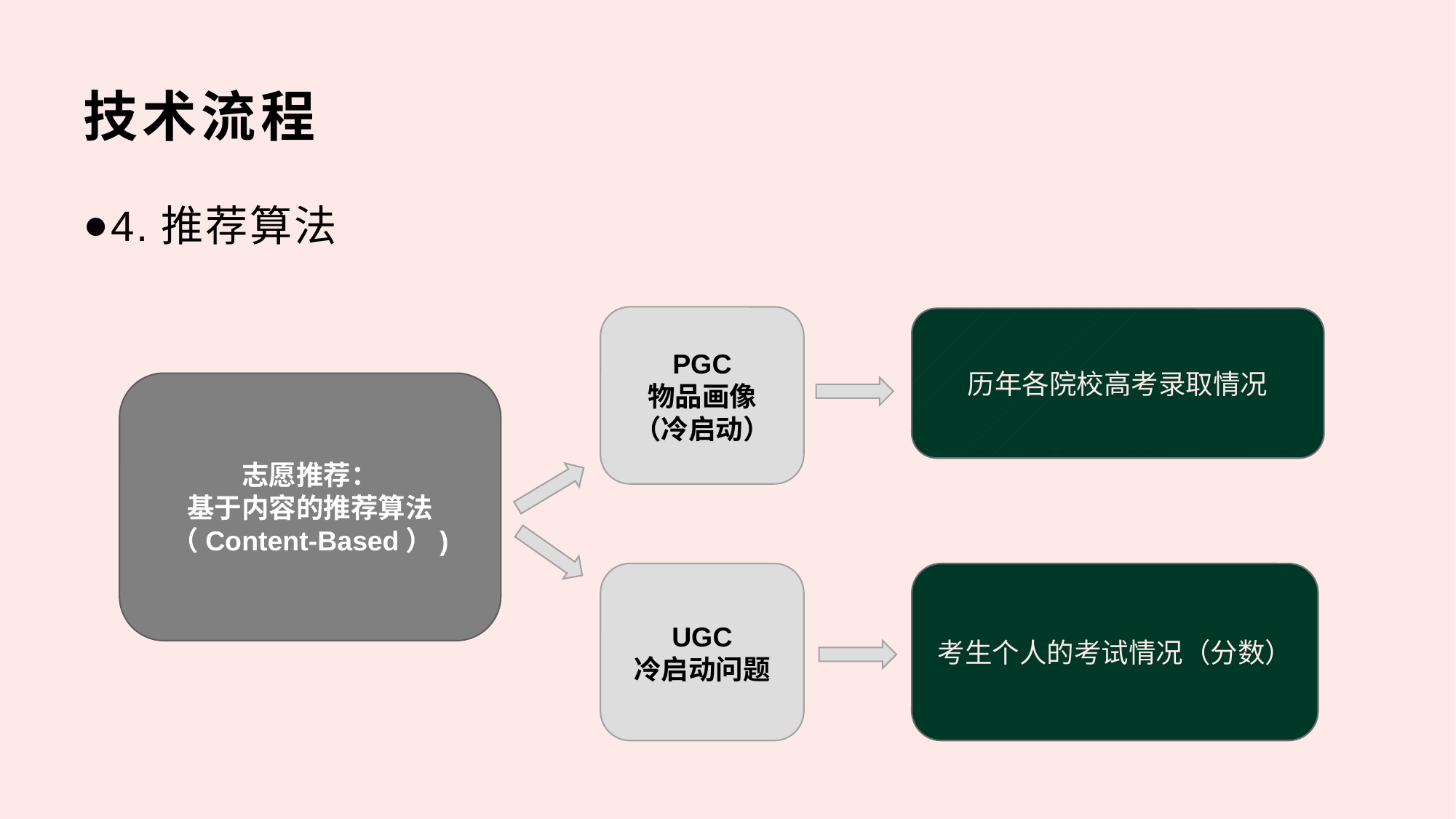

# 技术流程
4.推荐算法
PGC
物品画像
（冷启动）
UGC
冷启动问题
历年各院校高考录取情况
志愿推荐：
基于内容的推荐算法（Content-Based）)

考生个人的考试情况（分数）